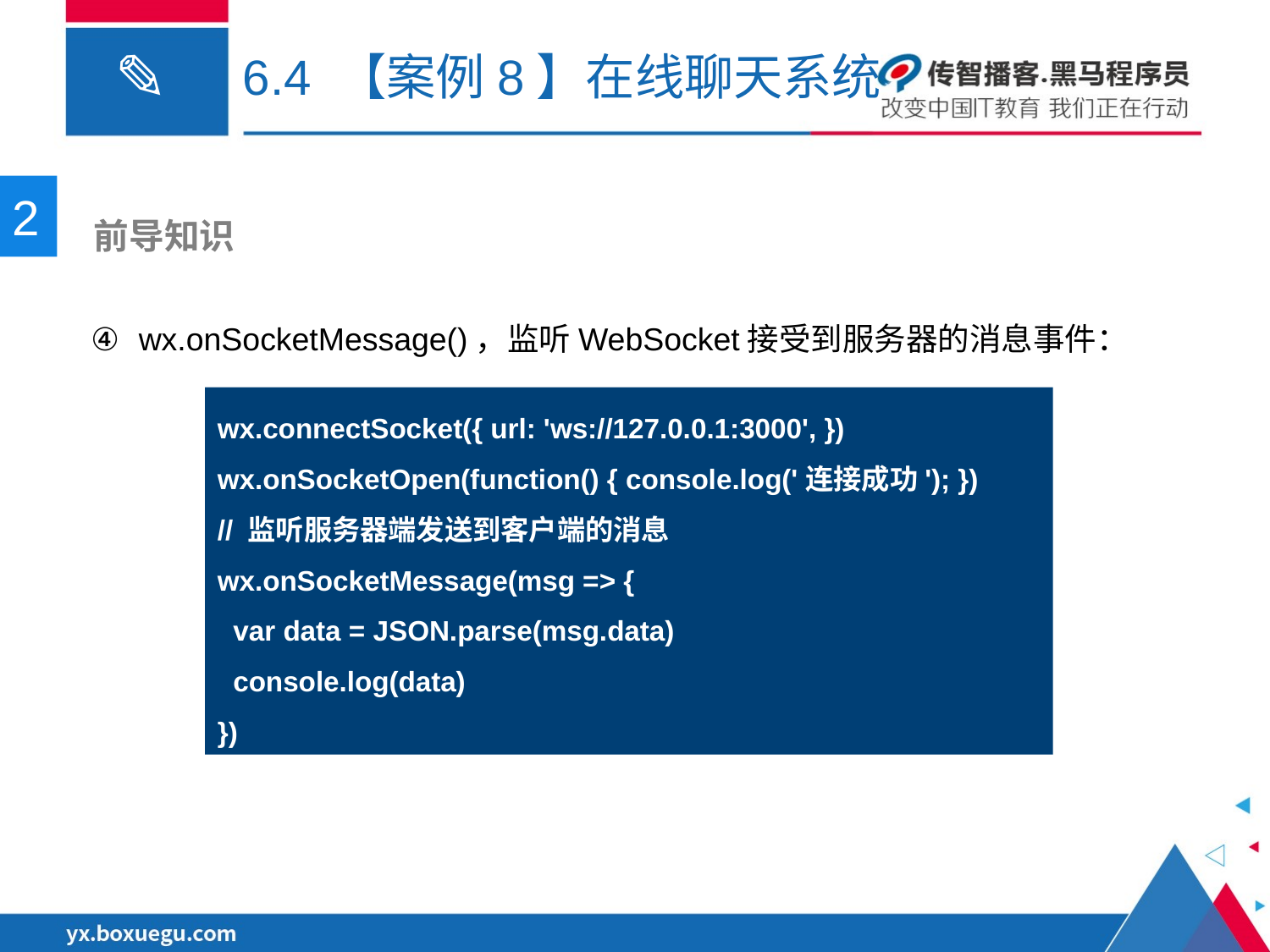

# 6.4 【案例8】在线聊天系统

2
  前导知识
wx.onSocketMessage()，监听WebSocket接受到服务器的消息事件：
wx.connectSocket({ url: 'ws://127.0.0.1:3000', })
wx.onSocketOpen(function() { console.log('连接成功'); })
// 监听服务器端发送到客户端的消息
wx.onSocketMessage(msg => {
  var data = JSON.parse(msg.data)
  console.log(data)
})